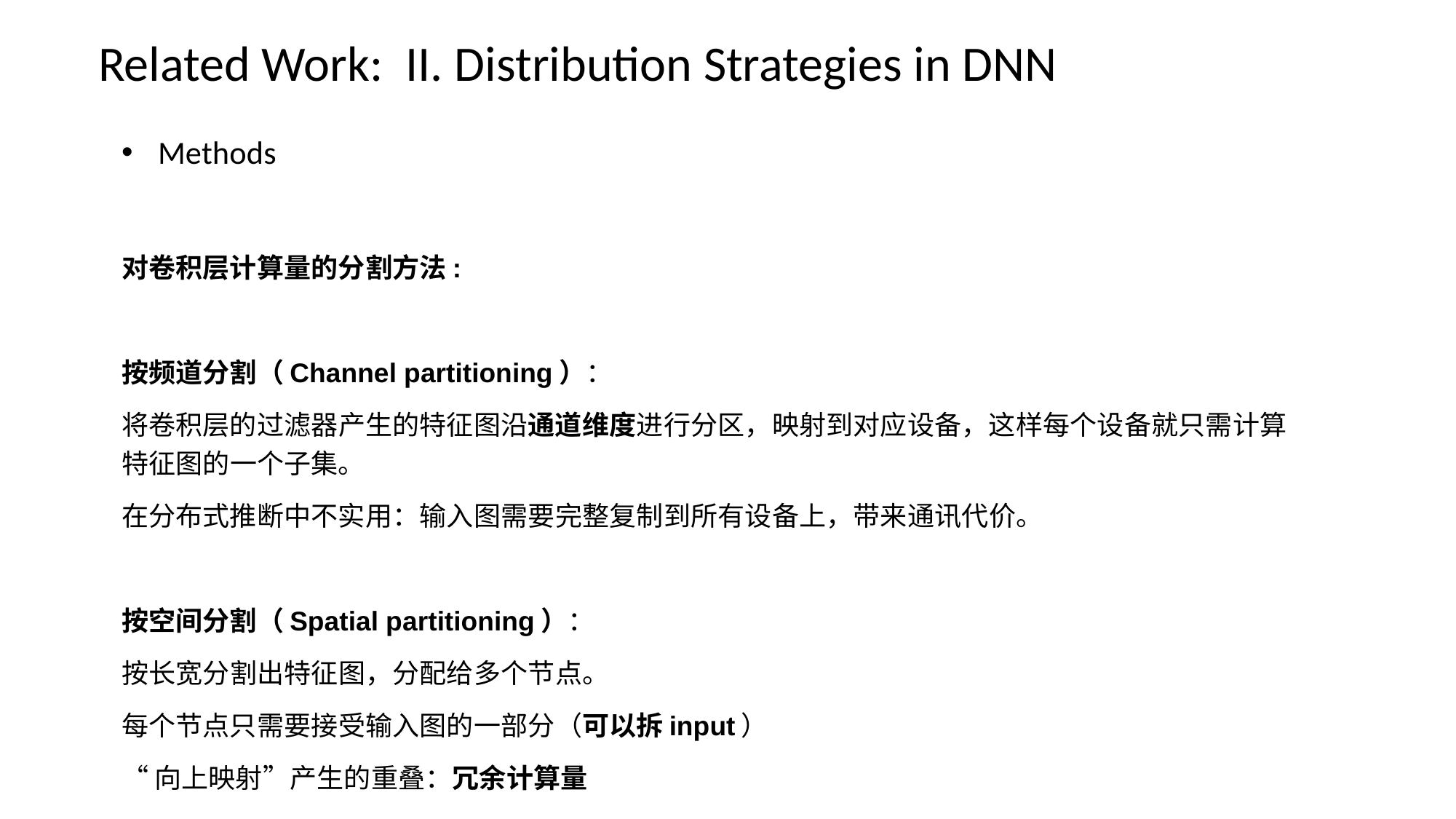

Related Work:  II. Distribution Strategies in DNN
Methods

对卷积层计算量的分割方法:

按频道分割（Channel partitioning）：
将卷积层的过滤器产生的特征图沿通道维度进行分区，映射到对应设备，这样每个设备就只需计算特征图的一个子集。
在分布式推断中不实用：输入图需要完整复制到所有设备上，带来通讯代价。

按空间分割（Spatial partitioning）：
按长宽分割出特征图，分配给多个节点。
每个节点只需要接受输入图的一部分（可以拆input）
“向上映射”产生的重叠：冗余计算量